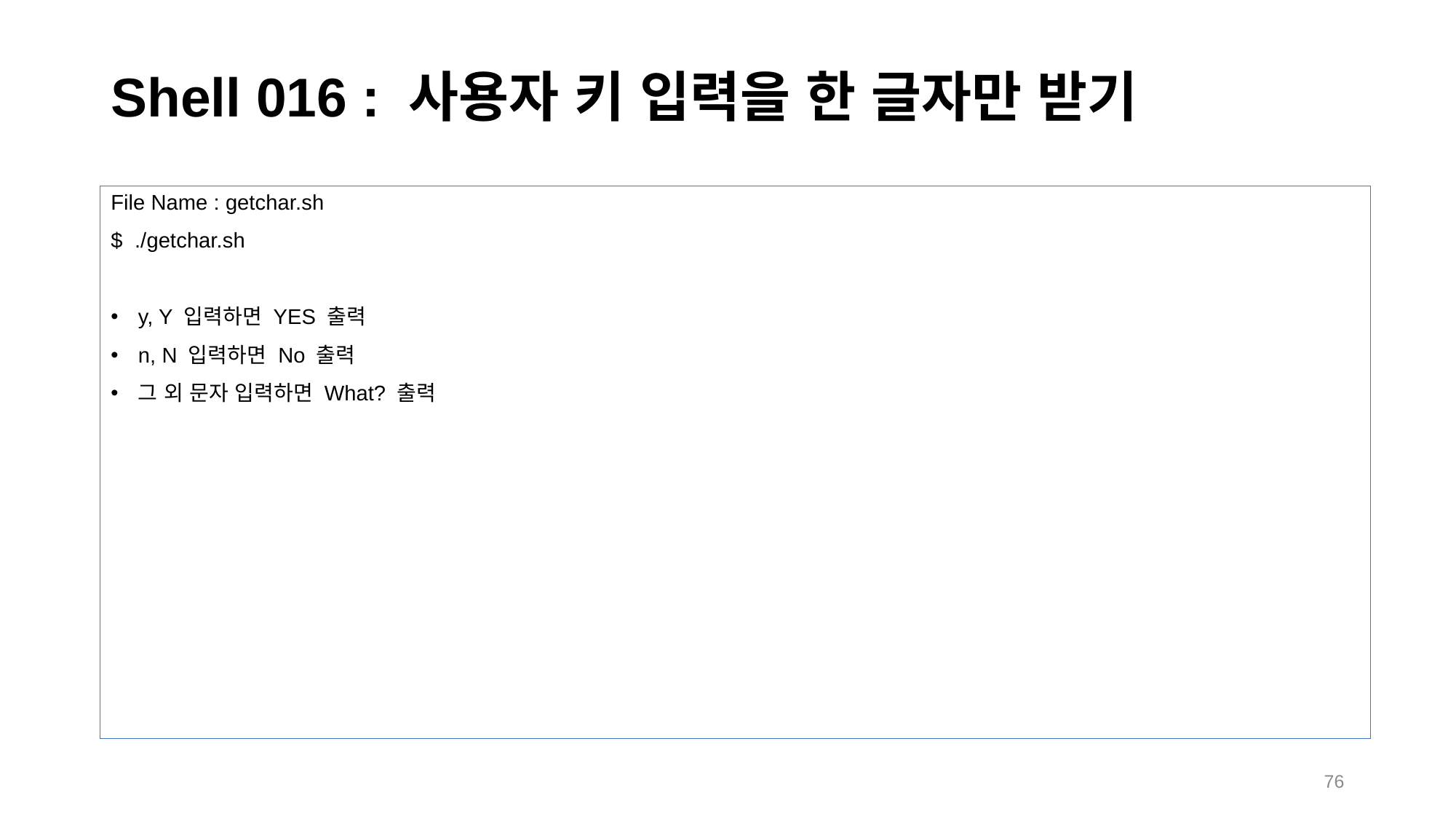

# Shell 016 : 사용자 키 입력을 한 글자만 받기
File Name : getchar.sh
$  ./getchar.sh

y, Y 입력하면 YES 출력
n, N 입력하면 No 출력
그 외 문자 입력하면 What? 출력
76